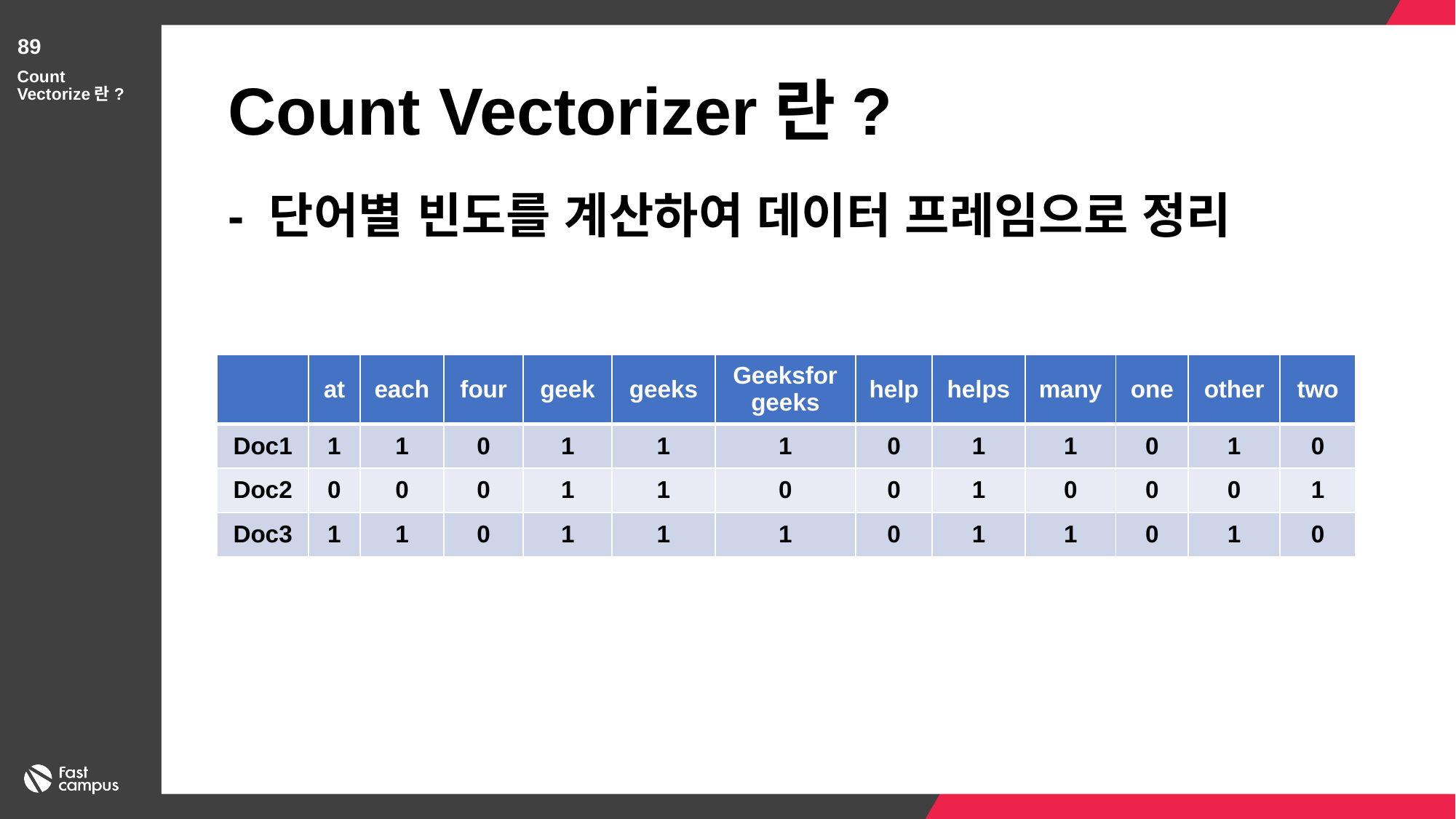

89
Count Vectorize란?
Count Vectorizer란?
- 단어별 빈도를 계산하여 데이터 프레임으로 정리

|  | at | each | four | geek | geeks | Geeksforgeeks | help | helps | many | one | other | two |
| --- | --- | --- | --- | --- | --- | --- | --- | --- | --- | --- | --- | --- |
| Doc1 | 1 | 1 | 0 | 1 | 1 | 1 | 0 | 1 | 1 | 0 | 1 | 0 |
| Doc2 | 0 | 0 | 0 | 1 | 1 | 0 | 0 | 1 | 0 | 0 | 0 | 1 |
| Doc3 | 1 | 1 | 0 | 1 | 1 | 1 | 0 | 1 | 1 | 0 | 1 | 0 |